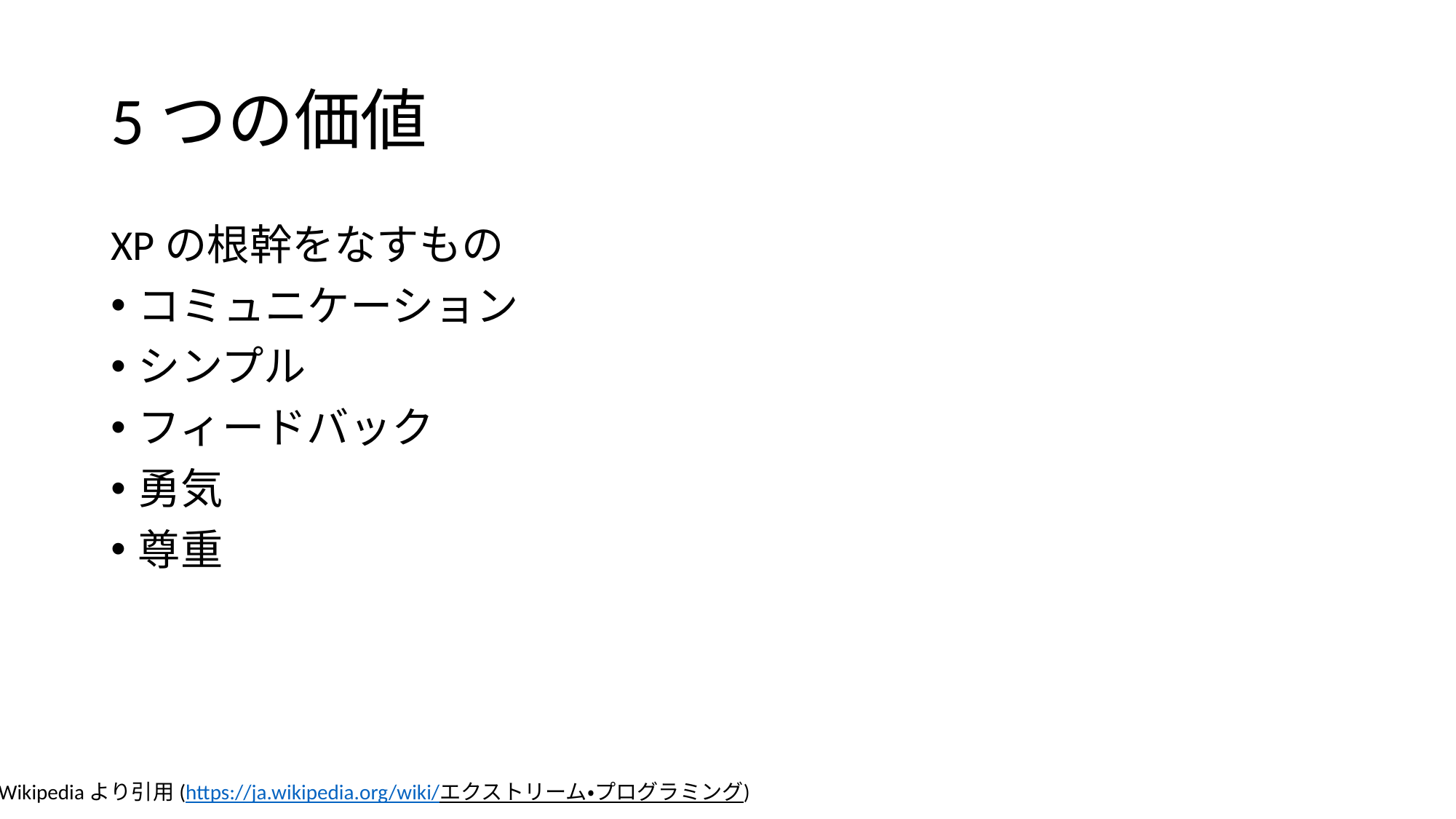

# 5つの価値
XPの根幹をなすもの
コミュニケーション
シンプル
フィードバック
勇気
尊重
Wikipediaより引用(https://ja.wikipedia.org/wiki/エクストリーム・プログラミング)